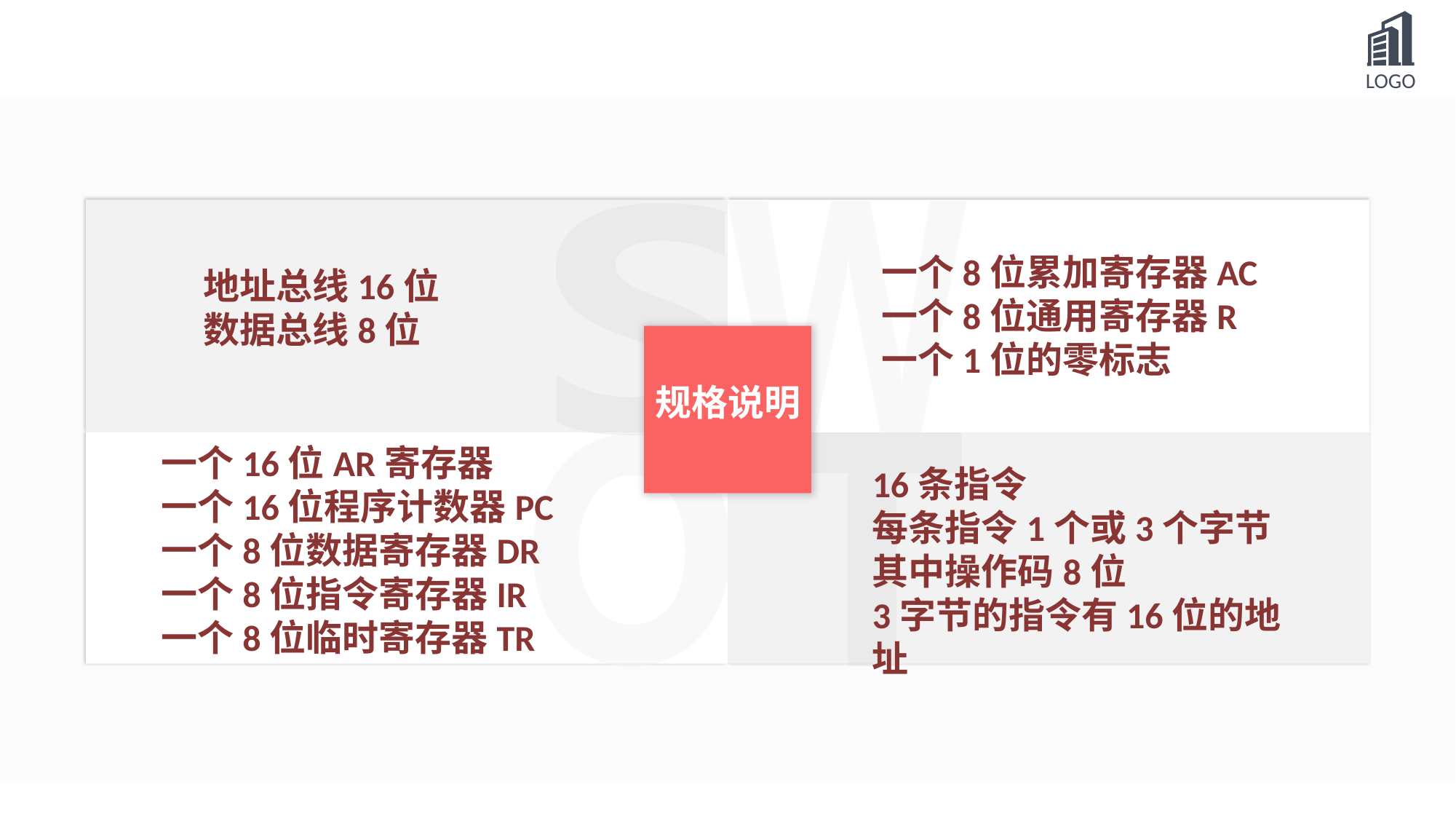

一个8位累加寄存器AC
一个8位通用寄存器R
一个1位的零标志
地址总线16位
数据总线8位

规格说明

一个16位AR寄存器
一个16位程序计数器PC
一个8位数据寄存器DR
一个8位指令寄存器IR
一个8位临时寄存器TR
16条指令
每条指令1个或3个字节
其中操作码8位
3字节的指令有16位的地址